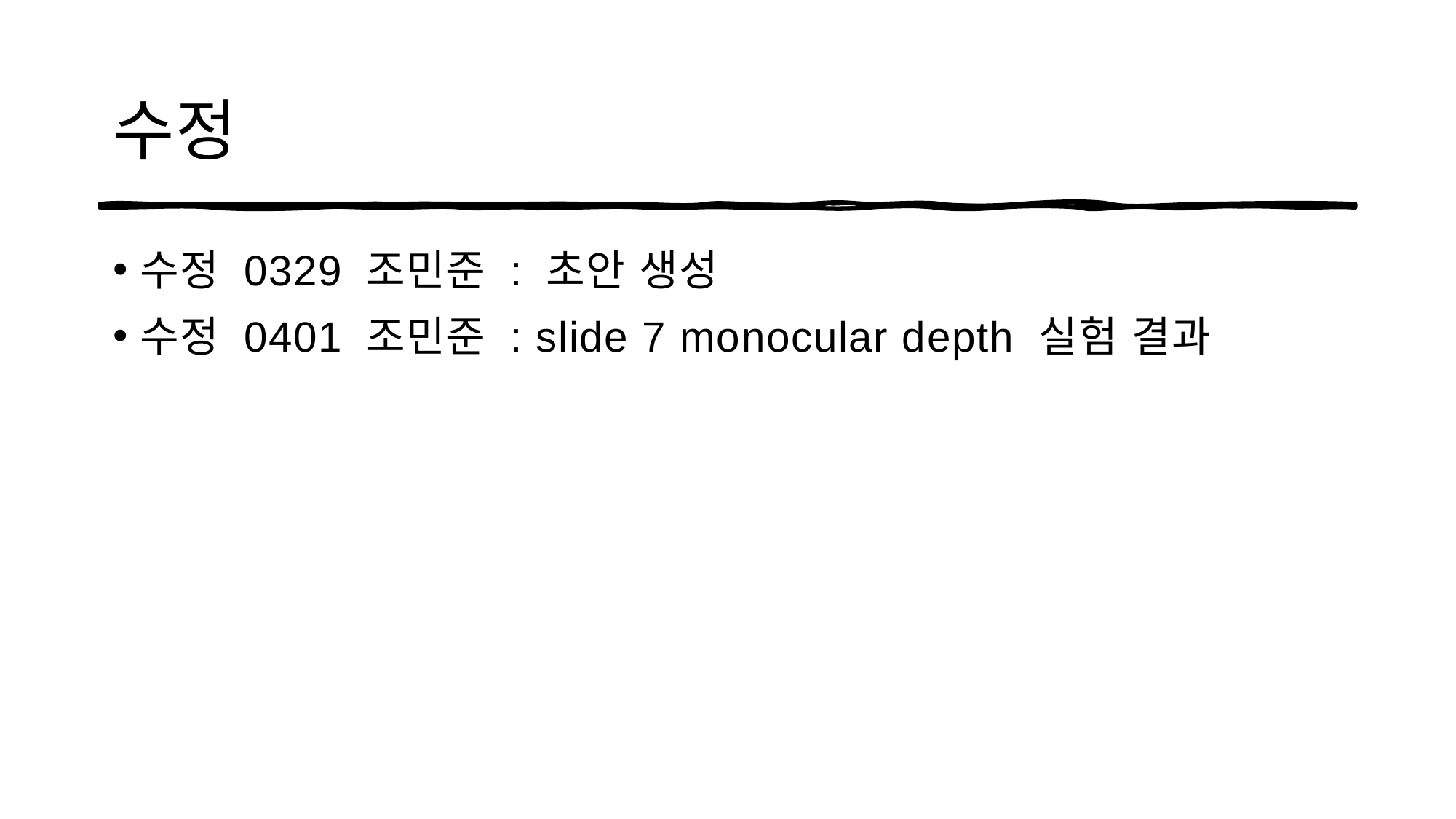

# 수정
수정 0329 조민준 : 초안 생성
수정 0401 조민준 : slide 7 monocular depth 실험 결과